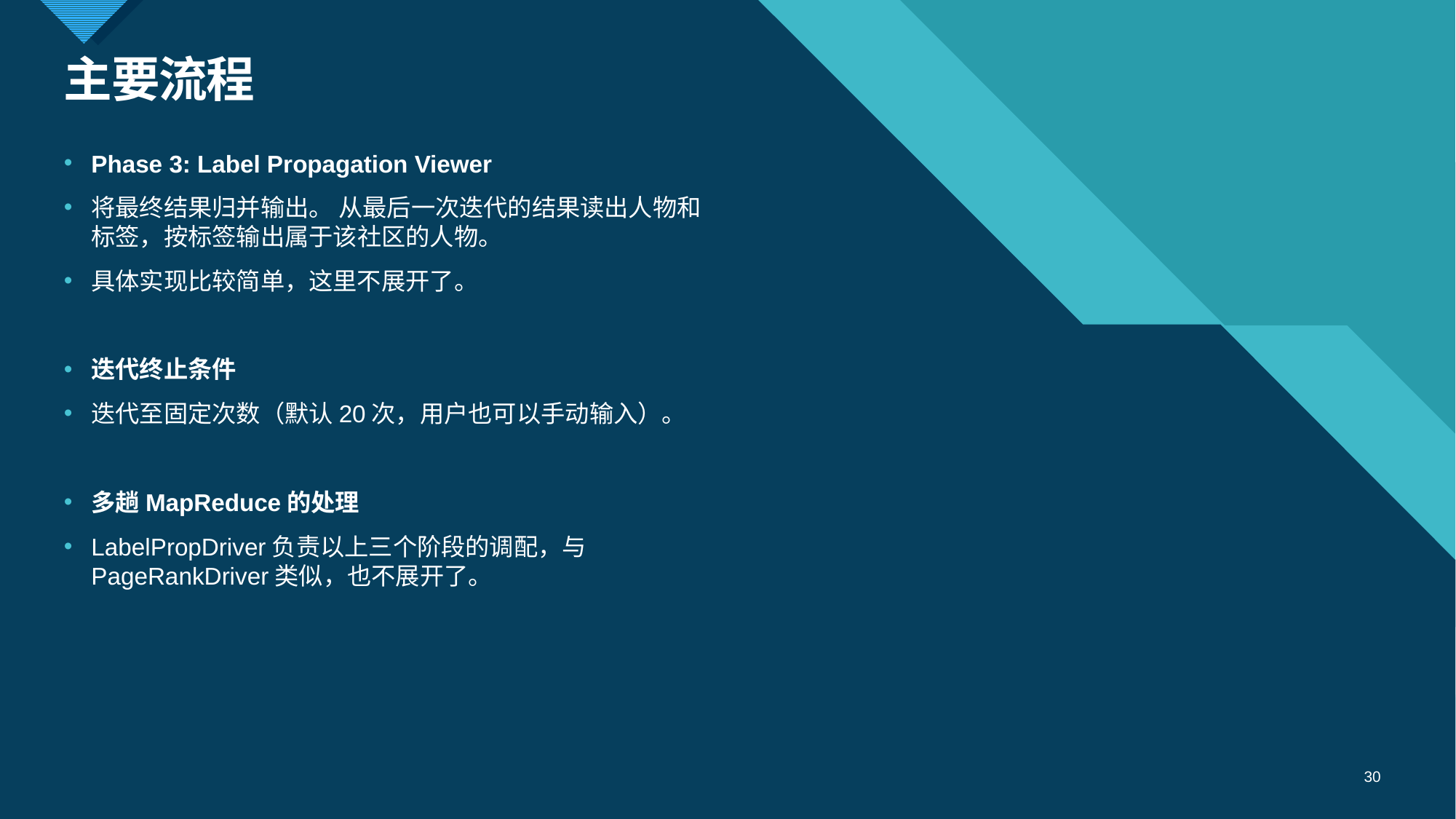

# 主要流程
Phase 3: Label Propagation Viewer
将最终结果归并输出。 从最后一次迭代的结果读出人物和标签，按标签输出属于该社区的人物。
具体实现比较简单，这里不展开了。

迭代终止条件
迭代至固定次数（默认20次，用户也可以手动输入）。

多趟MapReduce的处理
LabelPropDriver负责以上三个阶段的调配，与PageRankDriver类似，也不展开了。

30